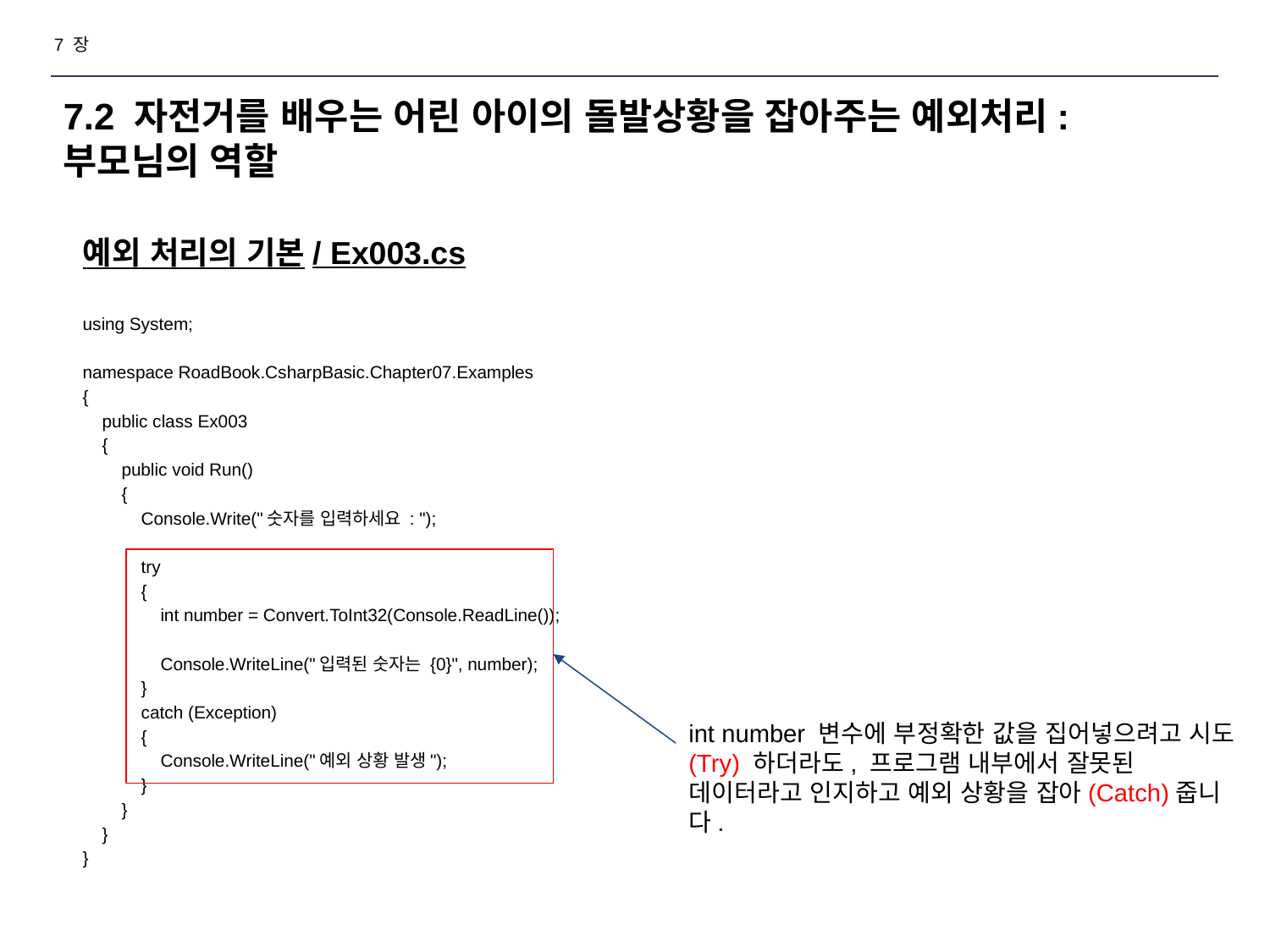

7 장
# 7.2 자전거를 배우는 어린 아이의 돌발상황을 잡아주는 예외처리: 부모님의 역할
예외 처리의 기본/ Ex003.cs
using System;

namespace RoadBook.CsharpBasic.Chapter07.Examples
{
    public class Ex003
    {
        public void Run()
        {
            Console.Write("숫자를 입력하세요 : ");

            try
            {
                int number = Convert.ToInt32(Console.ReadLine());

                Console.WriteLine("입력된 숫자는 {0}", number);
            }
            catch (Exception)
            {
                Console.WriteLine("예외 상황 발생");
            }
        }
    }
}

int number 변수에 부정확한 값을 집어넣으려고 시도(Try) 하더라도, 프로그램 내부에서 잘못된 데이터라고 인지하고 예외 상황을 잡아(Catch)줍니다.